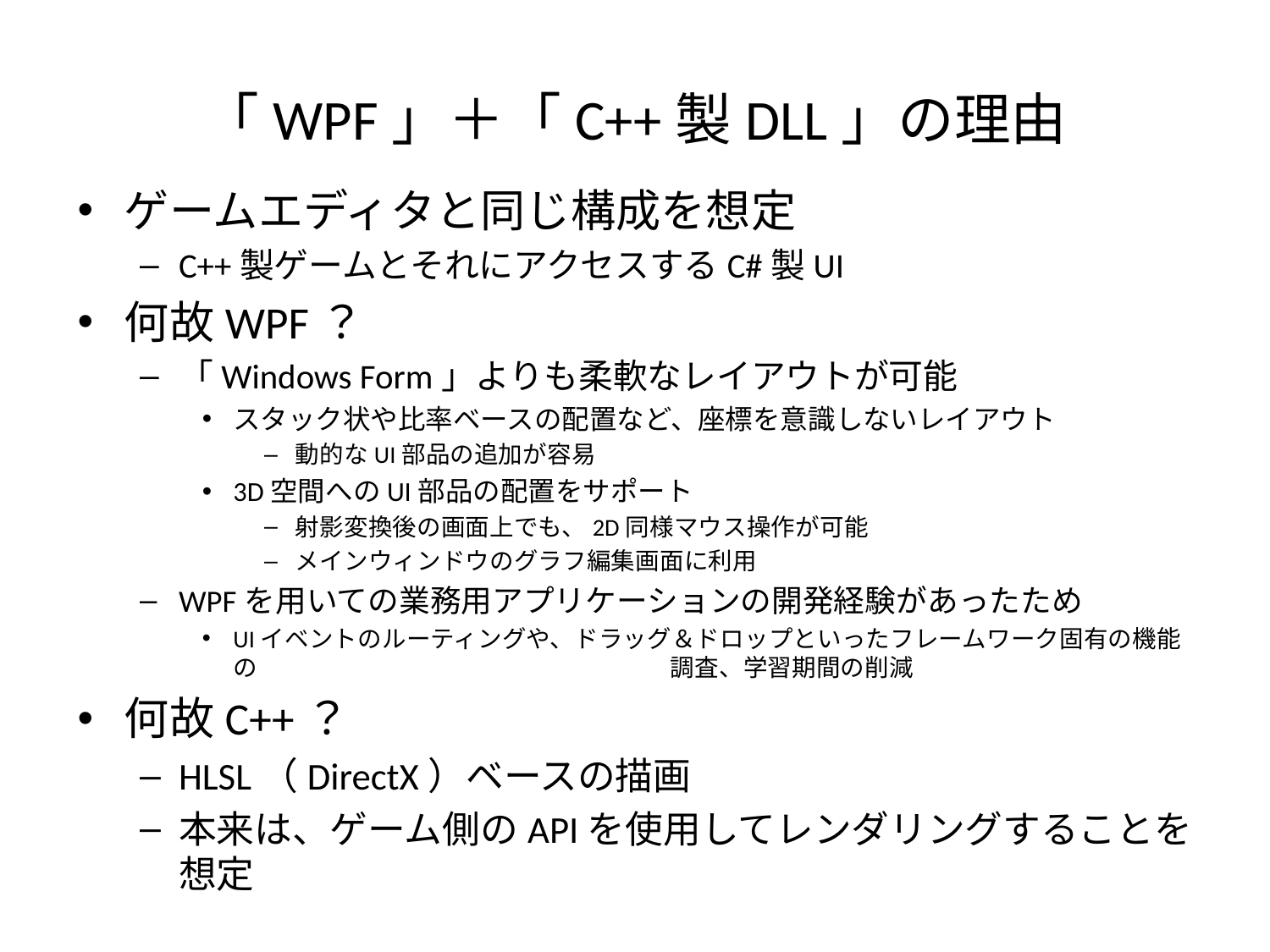

# 「WPF」＋「C++製DLL」の理由
ゲームエディタと同じ構成を想定
C++製ゲームとそれにアクセスするC#製UI
何故WPF？
「Windows Form」よりも柔軟なレイアウトが可能
スタック状や比率ベースの配置など、座標を意識しないレイアウト
動的なUI部品の追加が容易
3D空間へのUI部品の配置をサポート
射影変換後の画面上でも、2D同様マウス操作が可能
メインウィンドウのグラフ編集画面に利用
WPFを用いての業務用アプリケーションの開発経験があったため
UIイベントのルーティングや、ドラッグ＆ドロップといったフレームワーク固有の機能の　　　　　　　　　　　　　　　　　調査、学習期間の削減
何故C++？
HLSL（DirectX）ベースの描画
本来は、ゲーム側のAPIを使用してレンダリングすることを想定